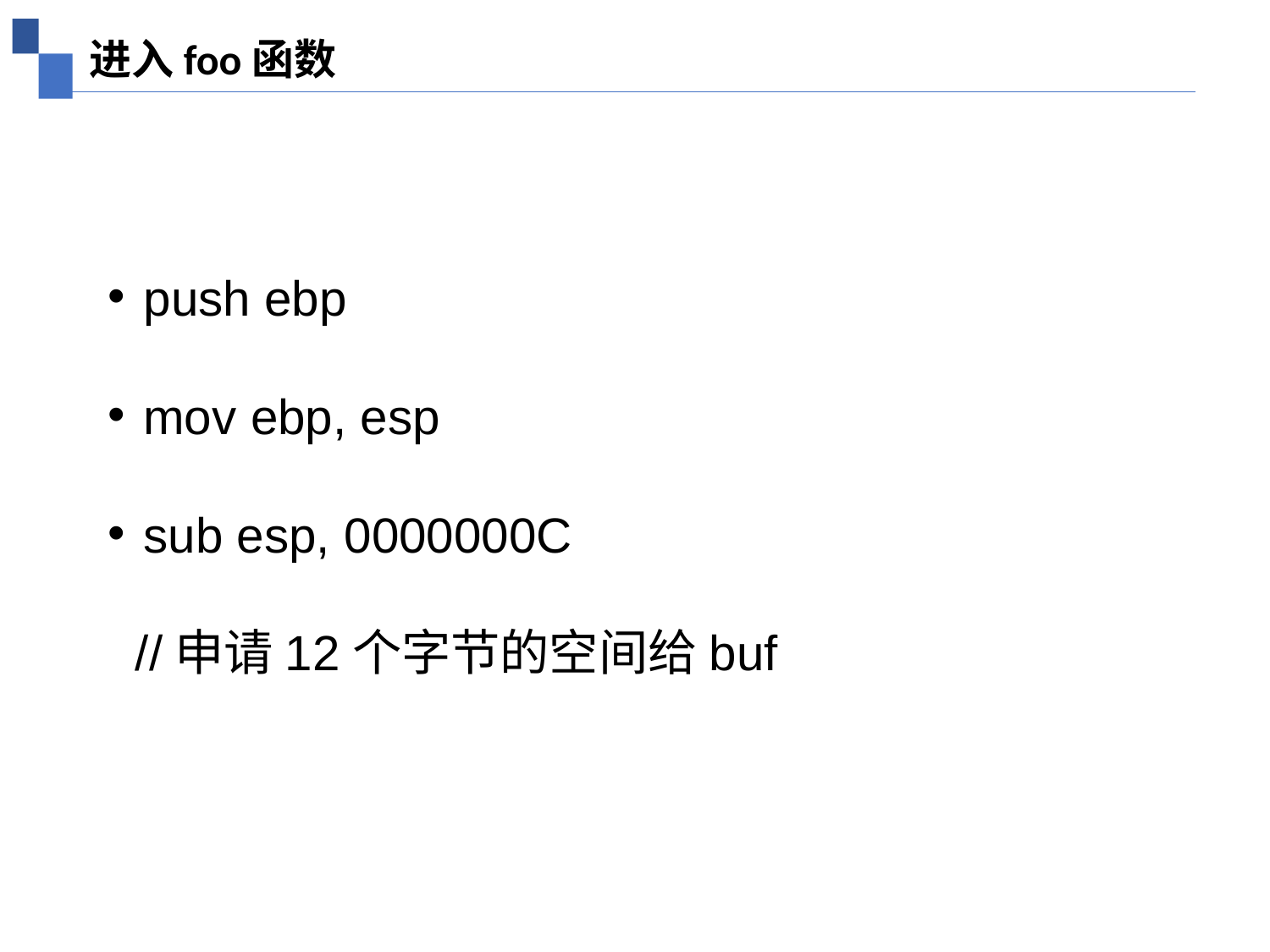

进入foo函数
push ebp
mov ebp, esp
sub esp, 0000000C
  //申请12个字节的空间给buf
11